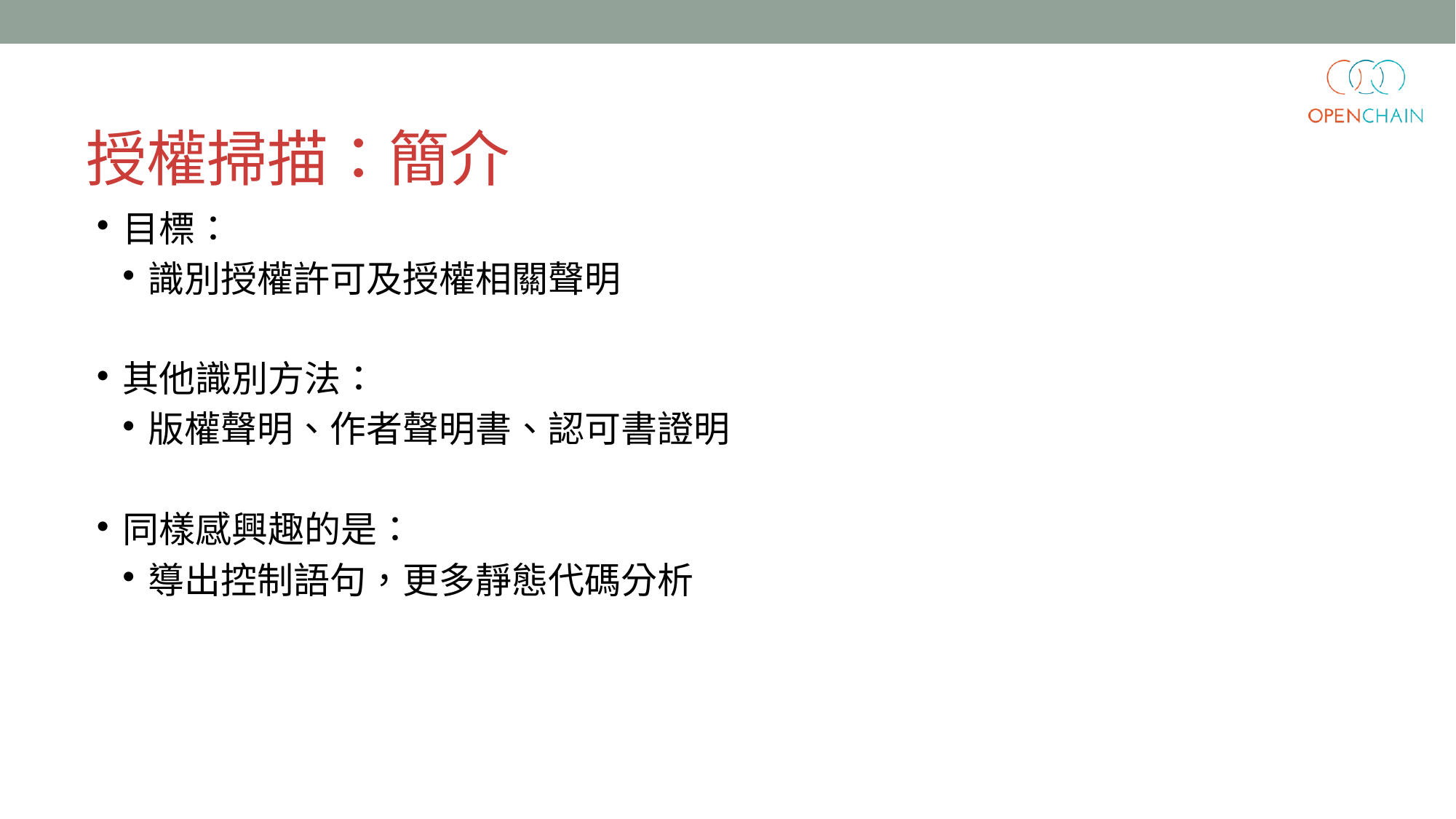

授權掃描：簡介
目標：
識別授權許可及授權相關聲明

其他識別方法：
版權聲明、作者聲明書、認可書證明

同樣感興趣的是：
導出控制語句，更多靜態代碼分析